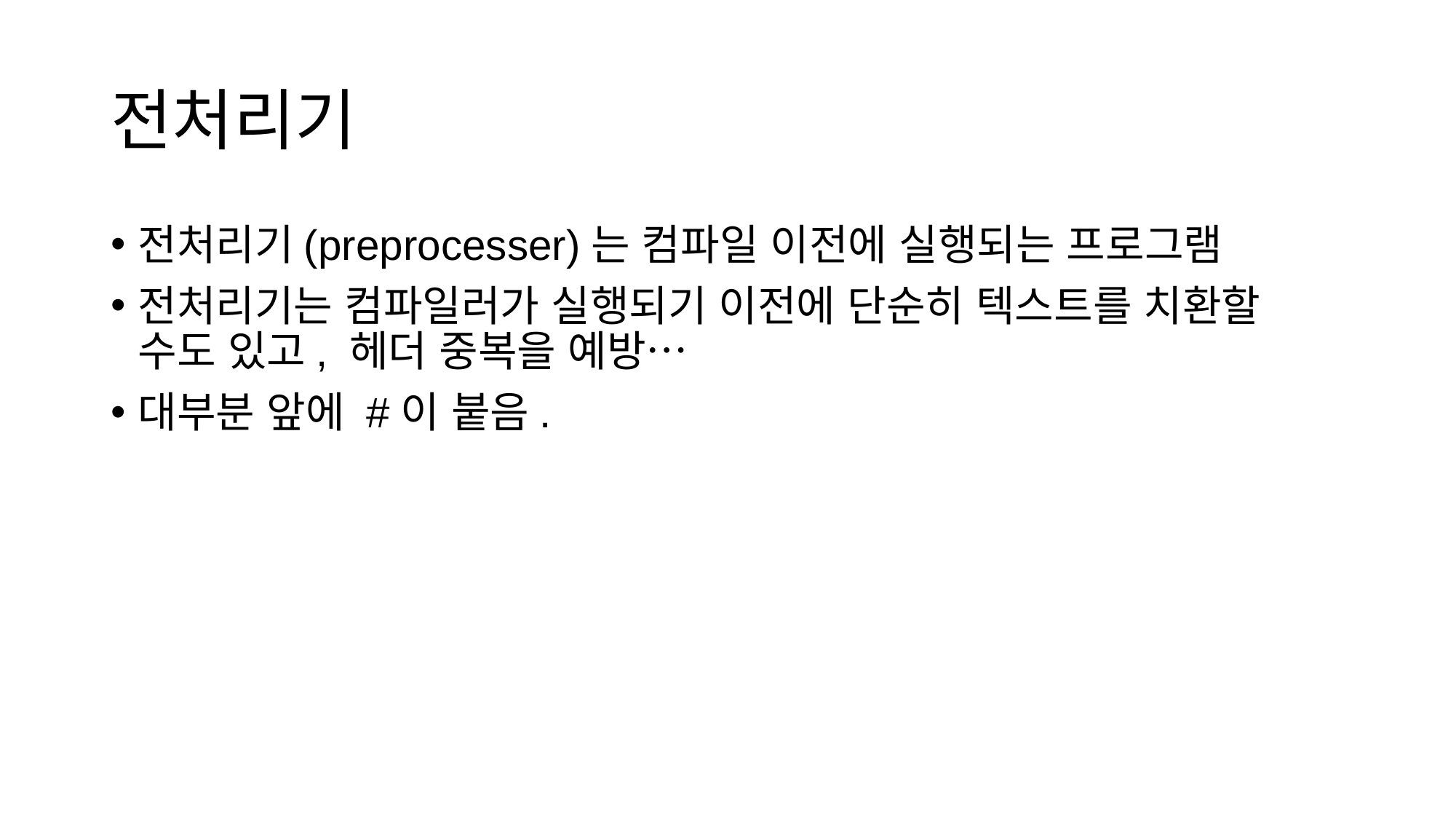

# 전처리기
전처리기(preprocesser)는 컴파일 이전에 실행되는 프로그램
전처리기는 컴파일러가 실행되기 이전에 단순히 텍스트를 치환할 수도 있고, 헤더 중복을 예방…
대부분 앞에 #이 붙음.